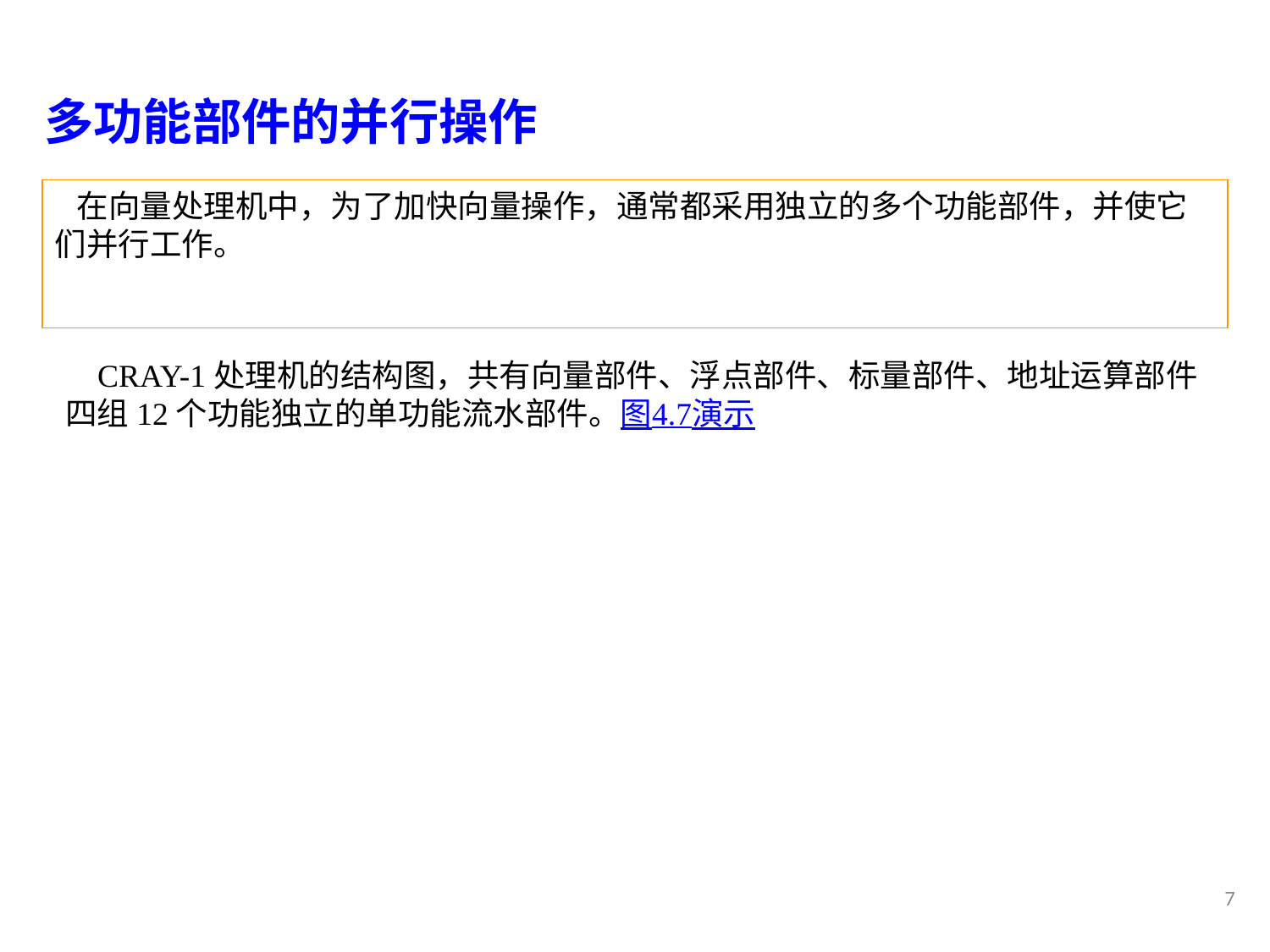

多功能部件的并行操作
  在向量处理机中，为了加快向量操作，通常都采用独立的多个功能部件，并使它们并行工作。
    CRAY-1处理机的结构图，共有向量部件、浮点部件、标量部件、地址运算部件四组12个功能独立的单功能流水部件。图4.7演示
7